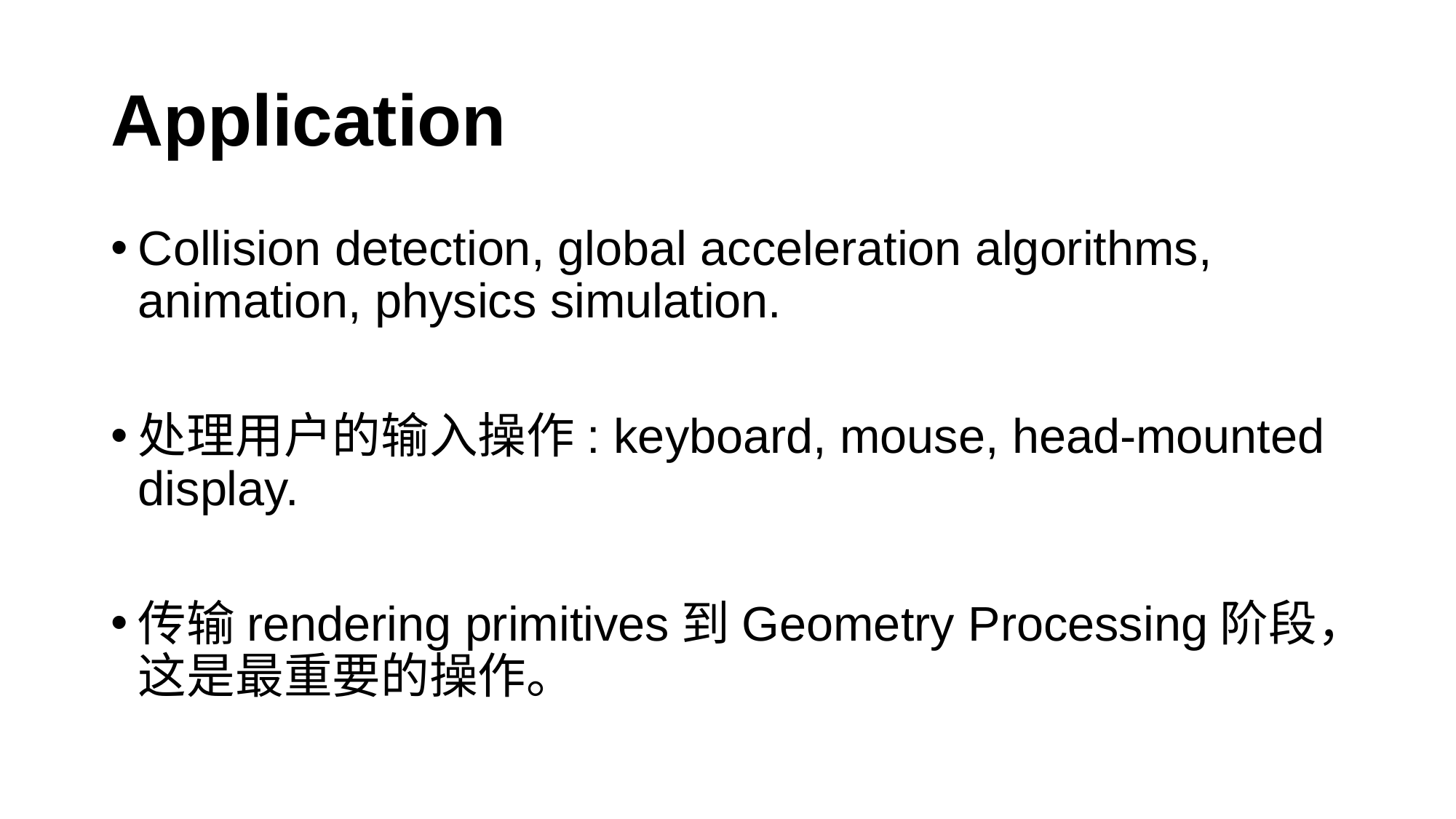

# Application
Collision detection, global acceleration algorithms, animation, physics simulation.

处理用户的输入操作: keyboard, mouse, head-mounted display.

传输rendering primitives到Geometry Processing阶段，这是最重要的操作。